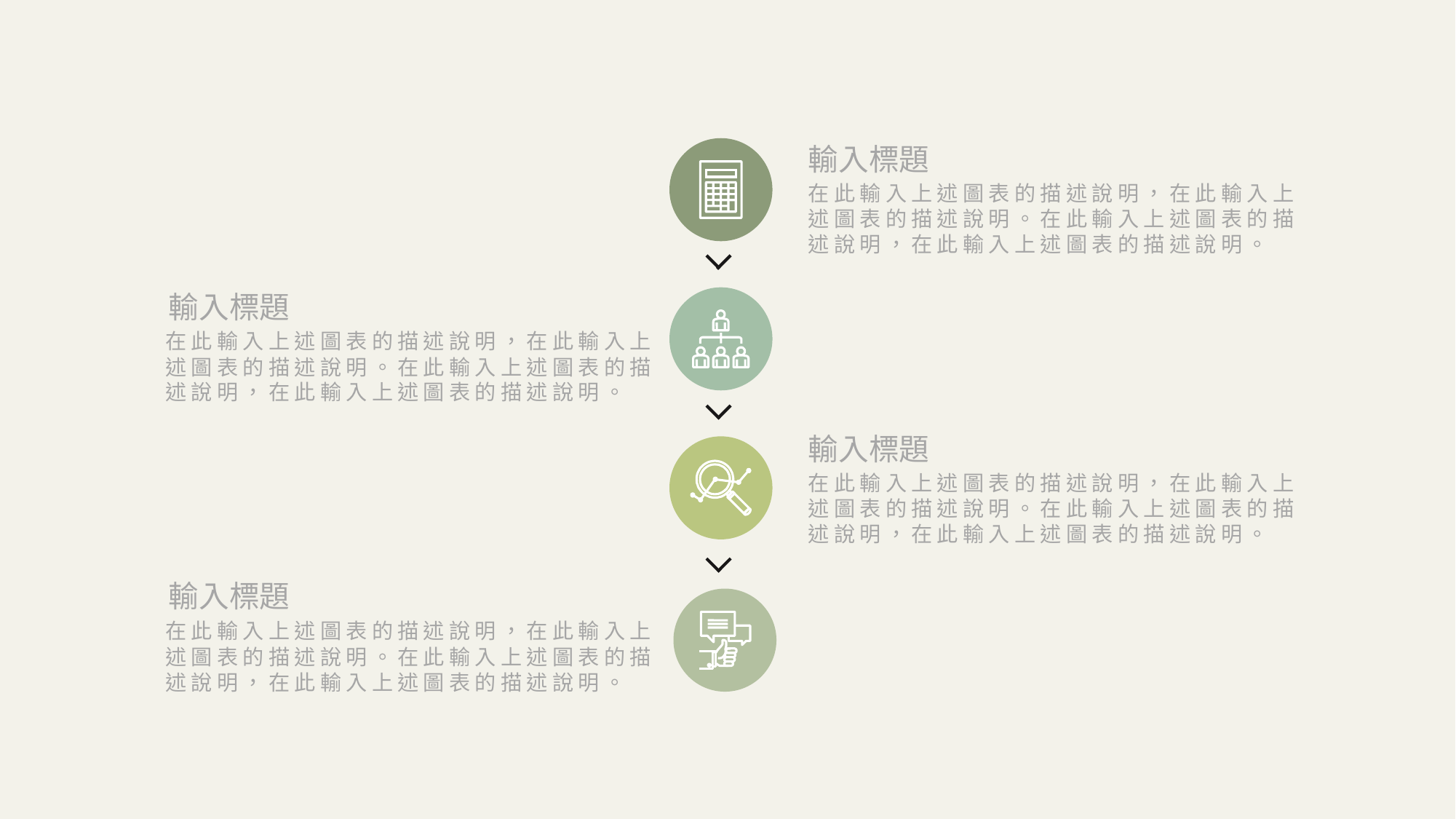

輸入標題
在此輸入上述圖表的描述說明，在此輸入上述圖表的描述說明。在此輸入上述圖表的描述說明，在此輸入上述圖表的描述說明。

輸入標題

在此輸入上述圖表的描述說明，在此輸入上述圖表的描述說明。在此輸入上述圖表的描述說明，在此輸入上述圖表的描述說明。

輸入標題

在此輸入上述圖表的描述說明，在此輸入上述圖表的描述說明。在此輸入上述圖表的描述說明，在此輸入上述圖表的描述說明。

輸入標題

在此輸入上述圖表的描述說明，在此輸入上述圖表的描述說明。在此輸入上述圖表的描述說明，在此輸入上述圖表的描述說明。